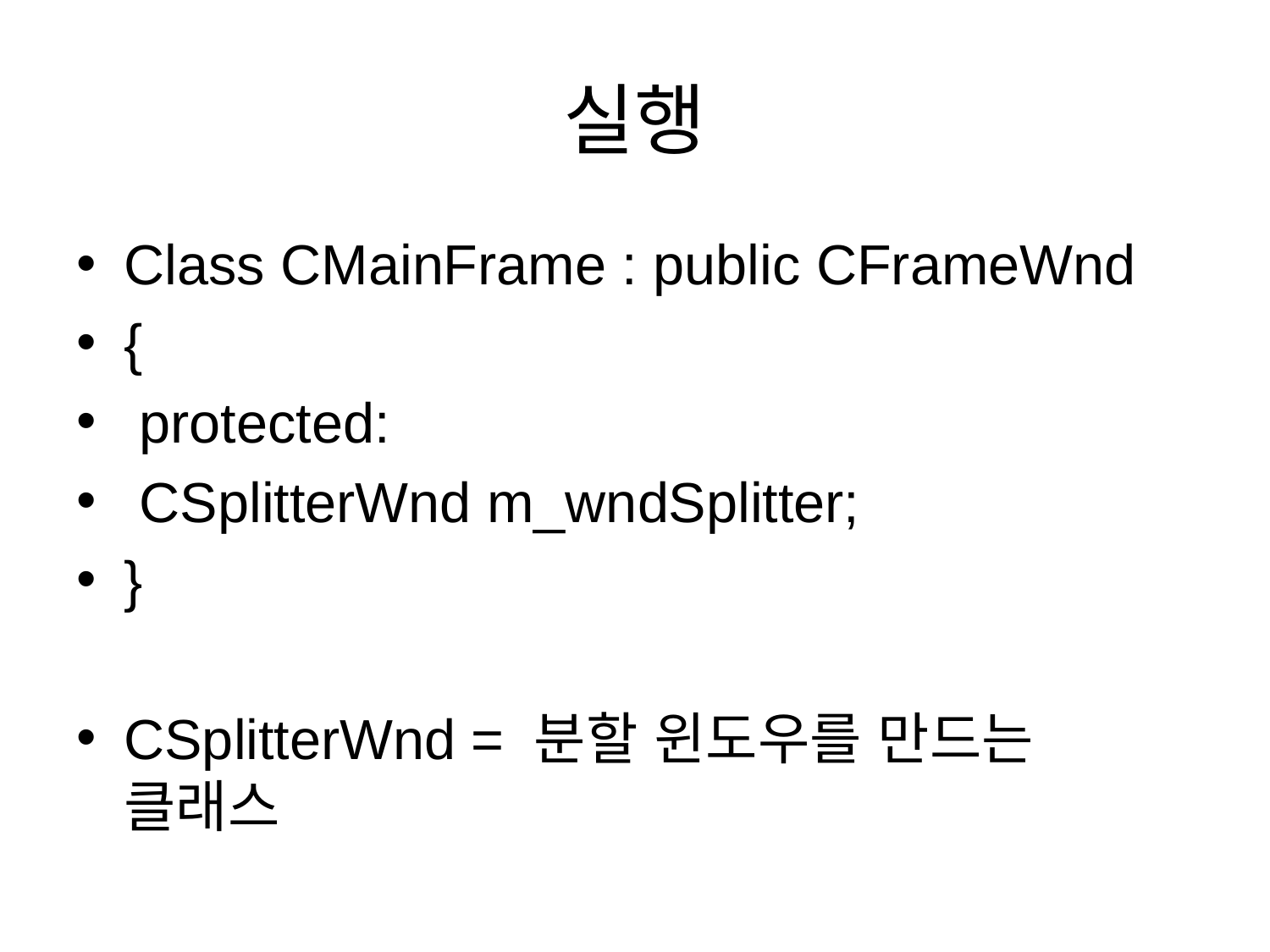

# 실행
Class CMainFrame : public CFrameWnd
{
 protected:
 CSplitterWnd m_wndSplitter;
}

CSplitterWnd = 분할 윈도우를 만드는 클래스